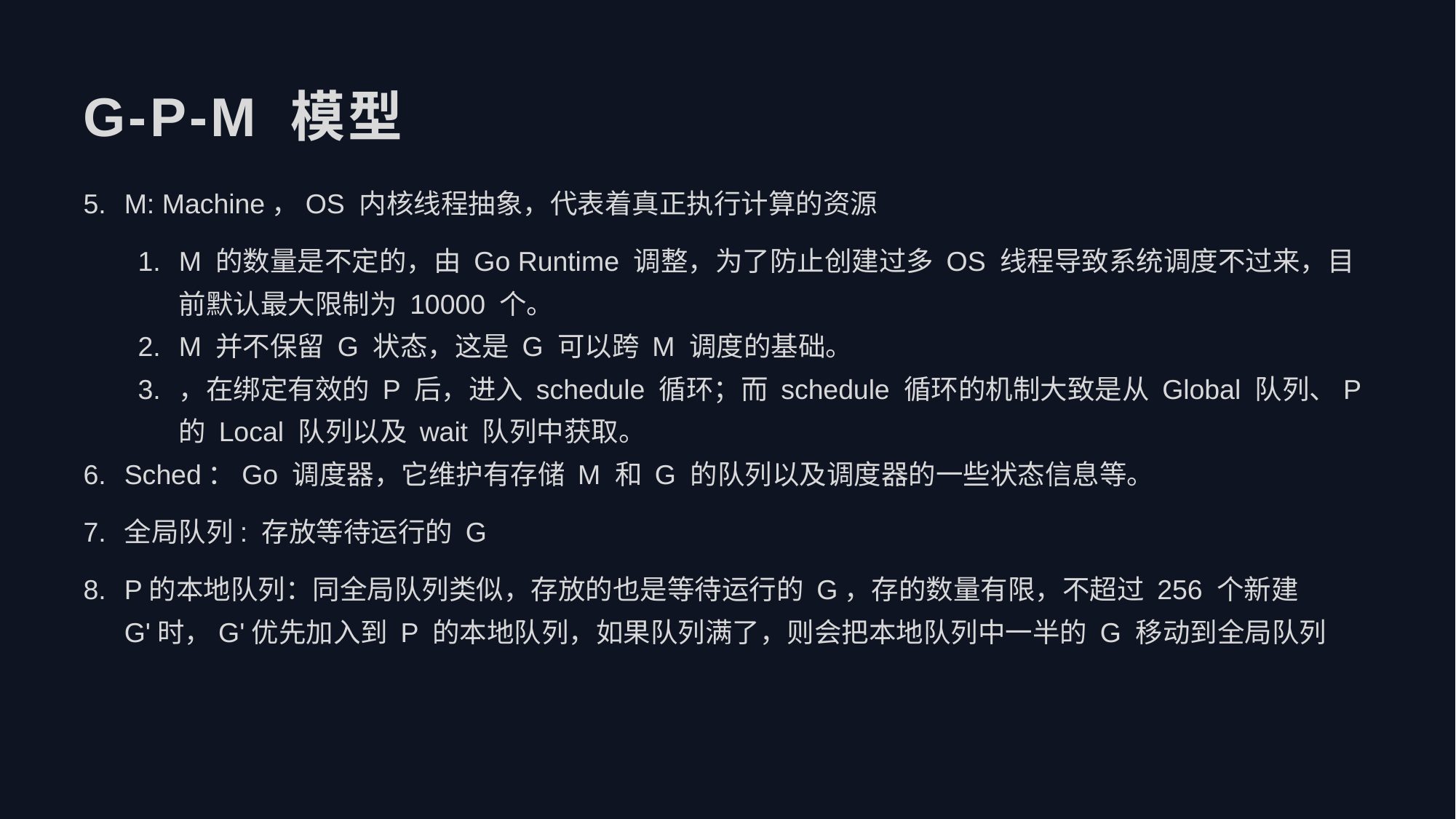

G-P-M 模型
M: Machine，OS 内核线程抽象，代表着真正执行计算的资源
M 的数量是不定的，由 Go Runtime 调整，为了防止创建过多 OS 线程导致系统调度不过来，目前默认最大限制为 10000 个。
M 并不保留 G 状态，这是 G 可以跨 M 调度的基础。
，在绑定有效的 P 后，进入 schedule 循环；而 schedule 循环的机制大致是从 Global 队列、P 的 Local 队列以及 wait 队列中获取。
Sched：Go 调度器，它维护有存储 M 和 G 的队列以及调度器的一些状态信息等。
全局队列: 存放等待运行的 G
P的本地队列：同全局队列类似，存放的也是等待运行的 G，存的数量有限，不超过 256 个新建 G'时，G'优先加入到 P 的本地队列，如果队列满了，则会把本地队列中一半的 G 移动到全局队列